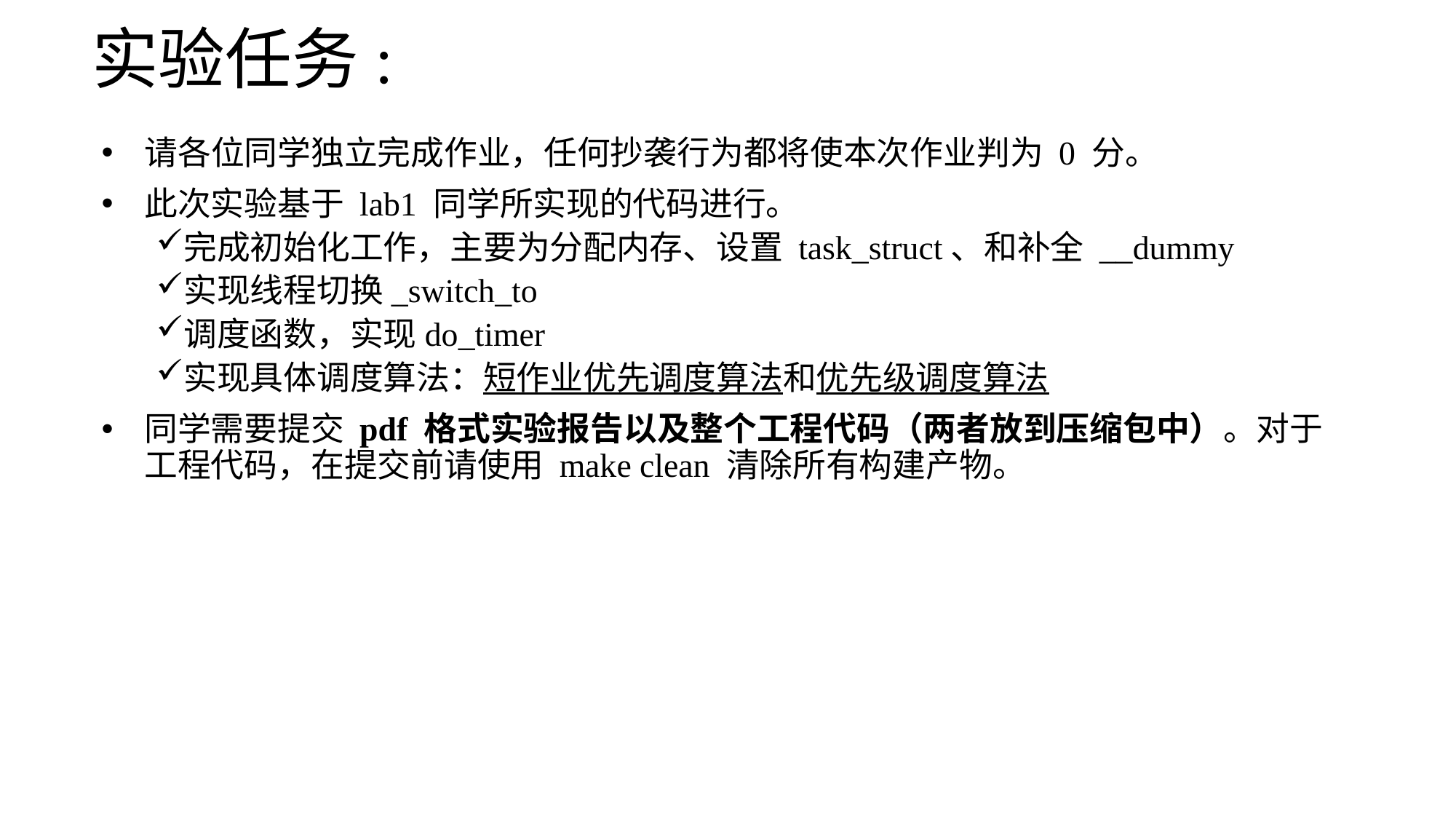

# 实验任务:
请各位同学独立完成作业，任何抄袭行为都将使本次作业判为 0 分。
此次实验基于 lab1 同学所实现的代码进行。
完成初始化工作，主要为分配内存、设置 task_struct、和补全 __dummy
实现线程切换_switch_to
调度函数，实现do_timer
实现具体调度算法：短作业优先调度算法和优先级调度算法
同学需要提交 pdf 格式实验报告以及整个工程代码（两者放到压缩包中）。对于工程代码，在提交前请使用 make clean 清除所有构建产物。